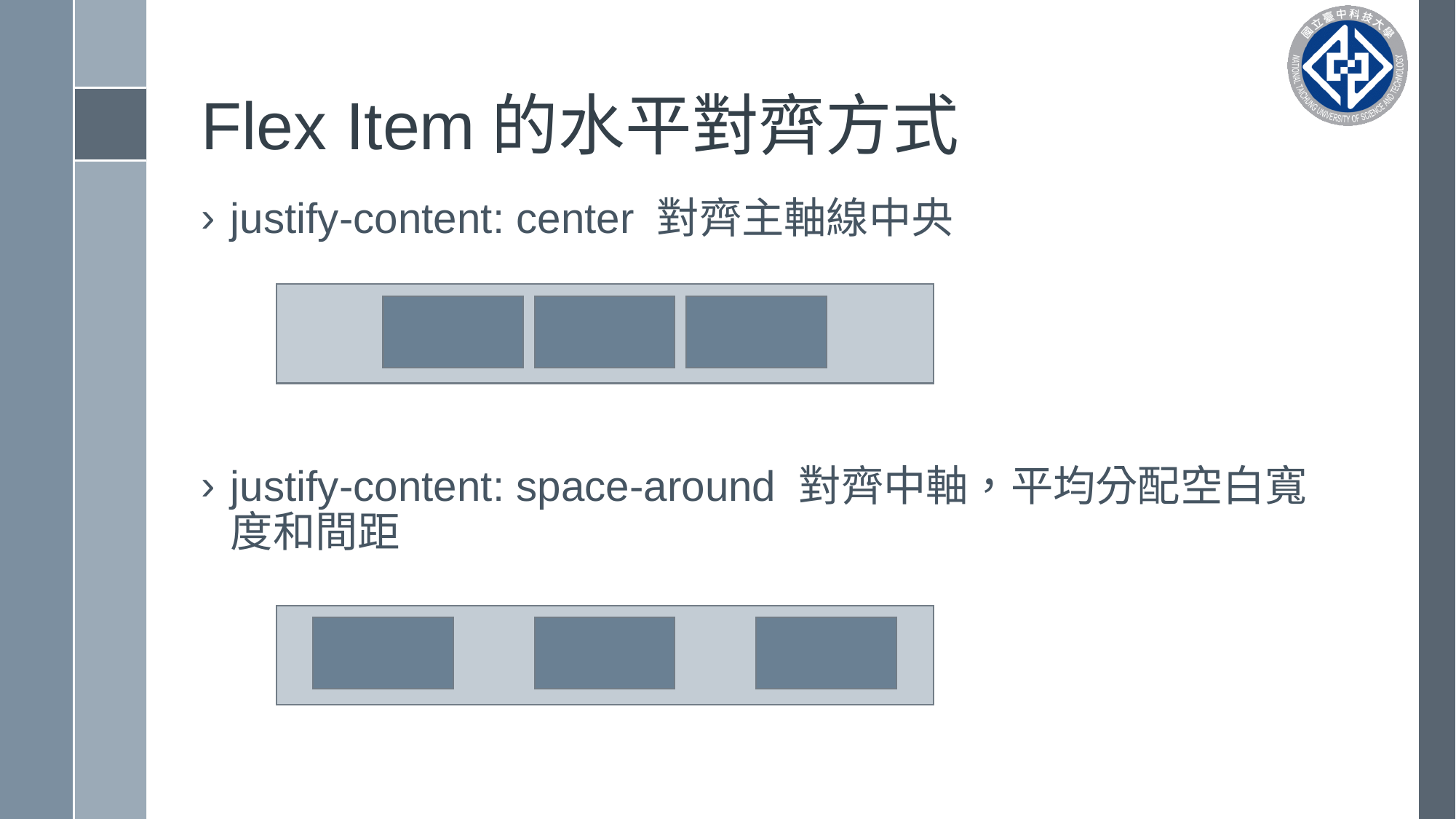

# Flex Item的水平對齊方式
justify-content: center 對齊主軸線中央

justify-content: space-around 對齊中軸，平均分配空白寬度和間距